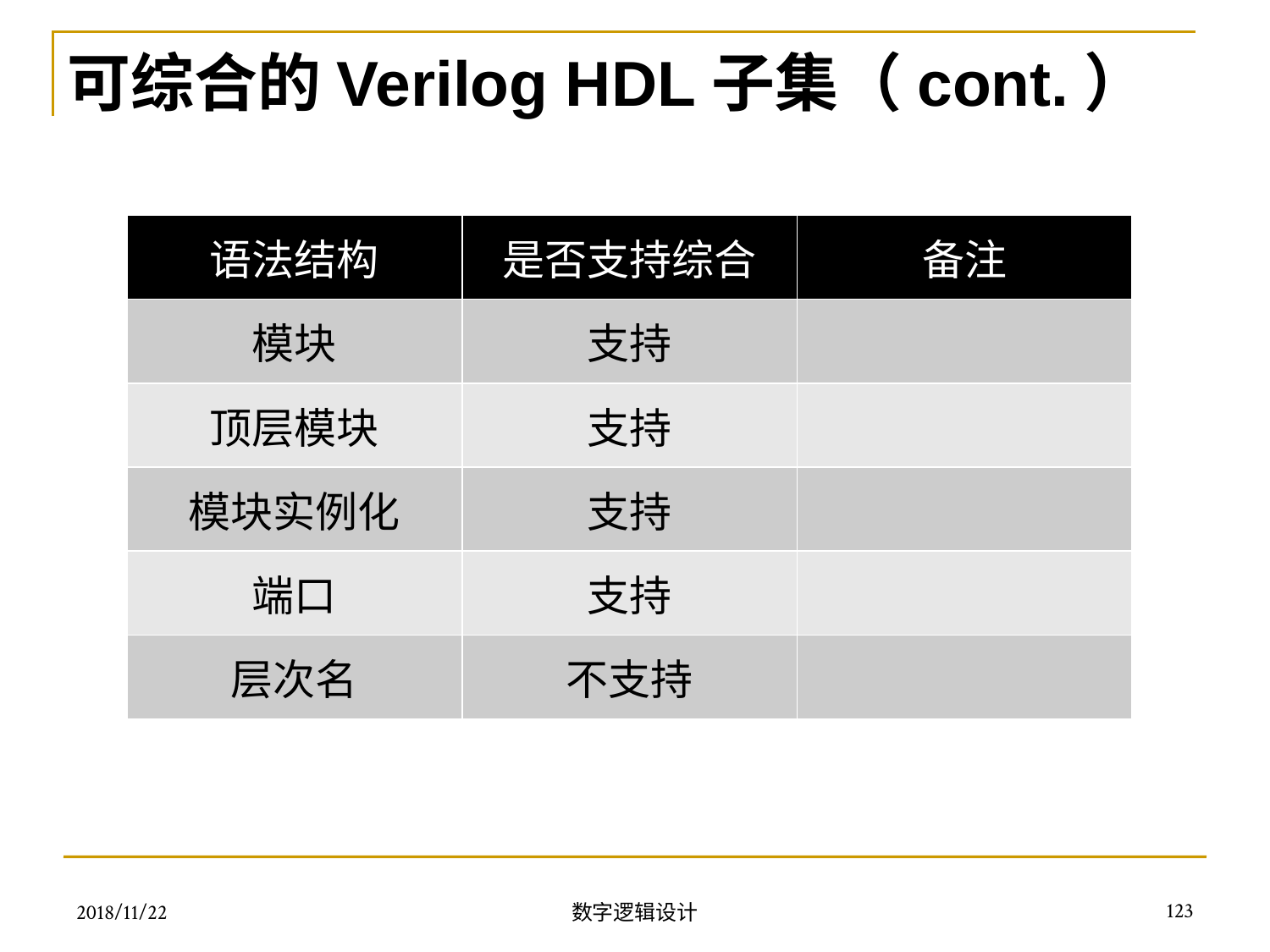

可综合的Verilog HDL子集（cont.）
| 语法结构 | 是否支持综合 | 备注 |
| --- | --- | --- |
| 模块 | 支持 |  |
| 顶层模块 | 支持 |  |
| 模块实例化 | 支持 |  |
| 端口 | 支持 |  |
| 层次名 | 不支持 |  |
2018/11/22
123
数字逻辑设计